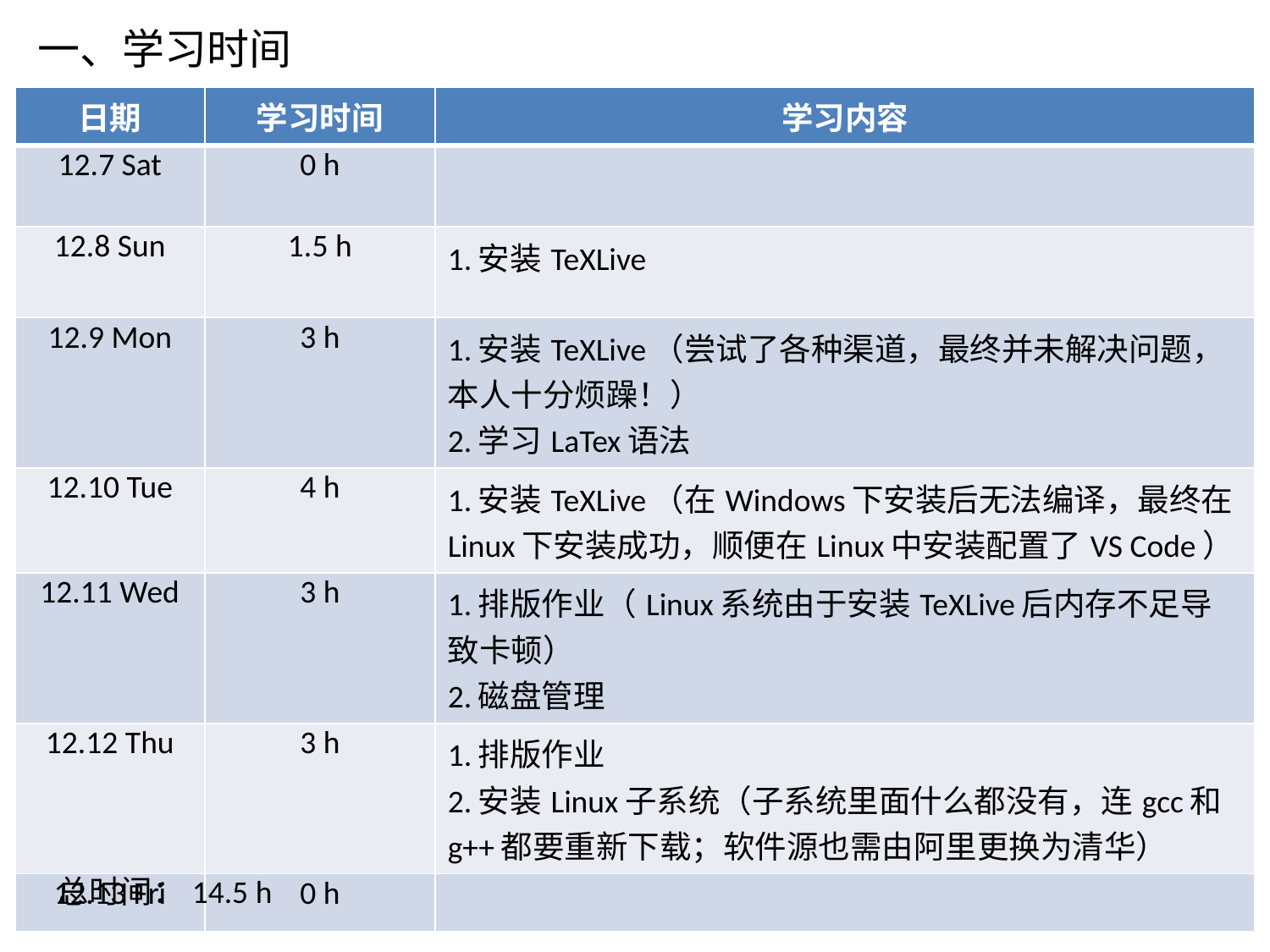

一、学习时间
| 日期 | 学习时间 | 学习内容 |
| --- | --- | --- |
| 12.7 Sat | 0 h |  |
| 12.8 Sun | 1.5 h | 1.安装TeXLive |
| 12.9 Mon | 3 h | 1.安装TeXLive（尝试了各种渠道，最终并未解决问题，本人十分烦躁！） 2.学习LaTex语法 |
| 12.10 Tue | 4 h | 1.安装TeXLive（在Windows下安装后无法编译，最终在Linux下安装成功，顺便在Linux中安装配置了VS Code） |
| 12.11 Wed | 3 h | 1.排版作业（Linux系统由于安装TeXLive后内存不足导致卡顿） 2.磁盘管理 |
| 12.12 Thu | 3 h | 1.排版作业 2.安装Linux子系统（子系统里面什么都没有，连gcc和g++都要重新下载；软件源也需由阿里更换为清华） |
| 12.13 Fri | 0 h |  |
总时间：14.5 h